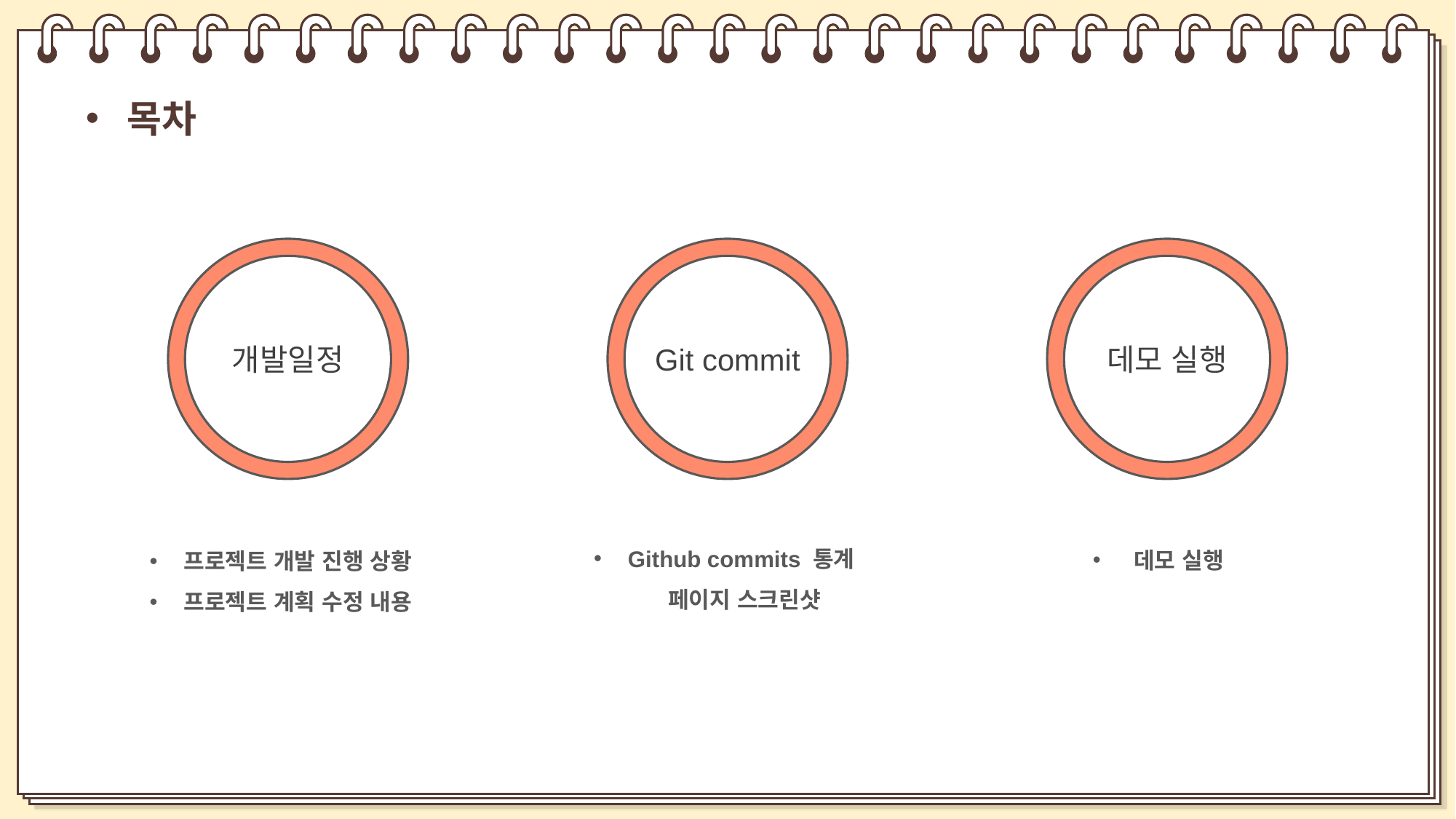

목차
개발일정

Git commit
데모 실행
Github commits 통계
페이지 스크린샷
데모 실행
프로젝트 개발 진행 상황
프로젝트 계획 수정 내용